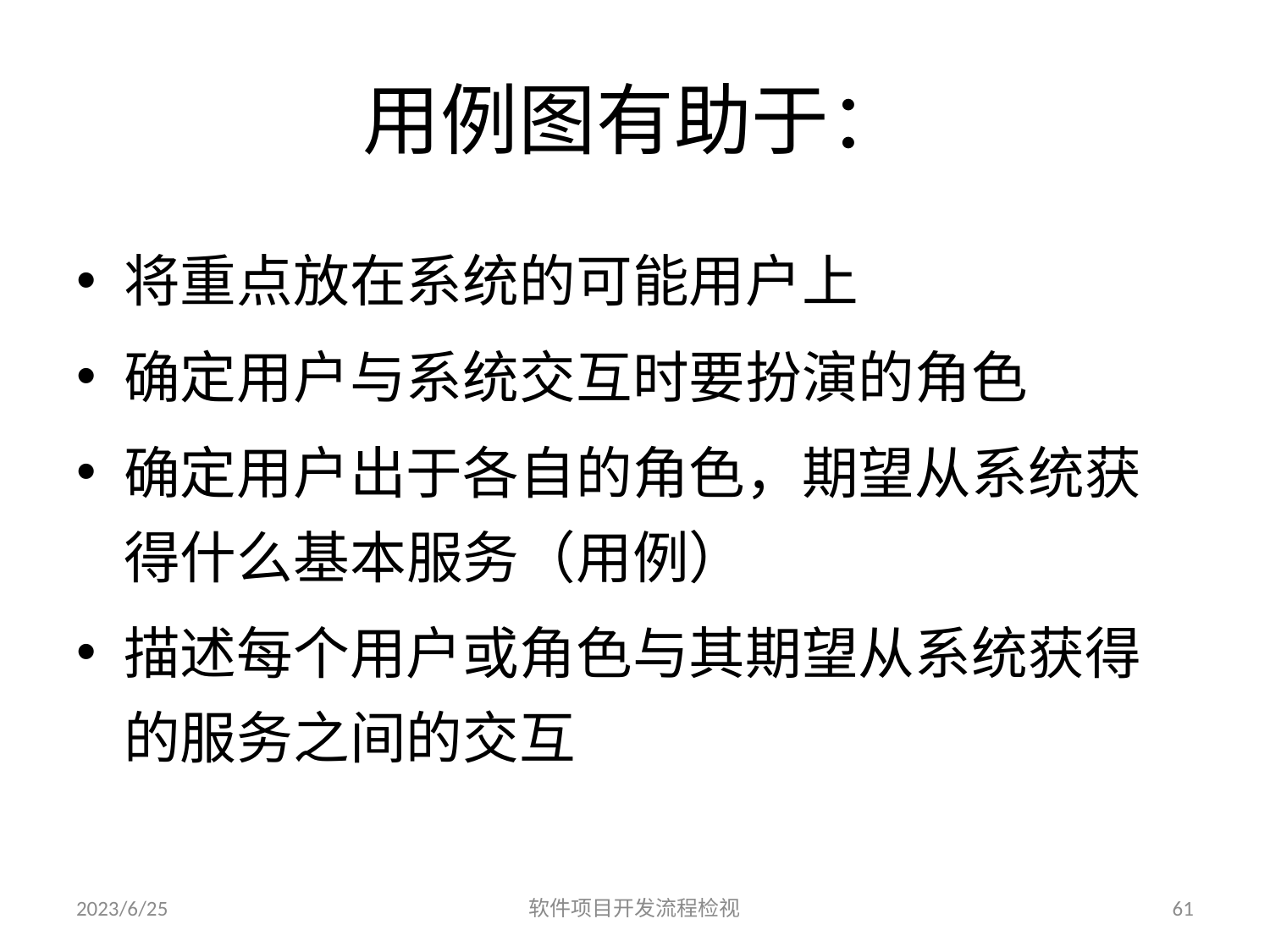

# 用例图有助于：
将重点放在系统的可能用户上
确定用户与系统交互时要扮演的角色
确定用户出于各自的角色，期望从系统获得什么基本服务（用例）
描述每个用户或角色与其期望从系统获得的服务之间的交互

2023/6/25
软件项目开发流程检视
61